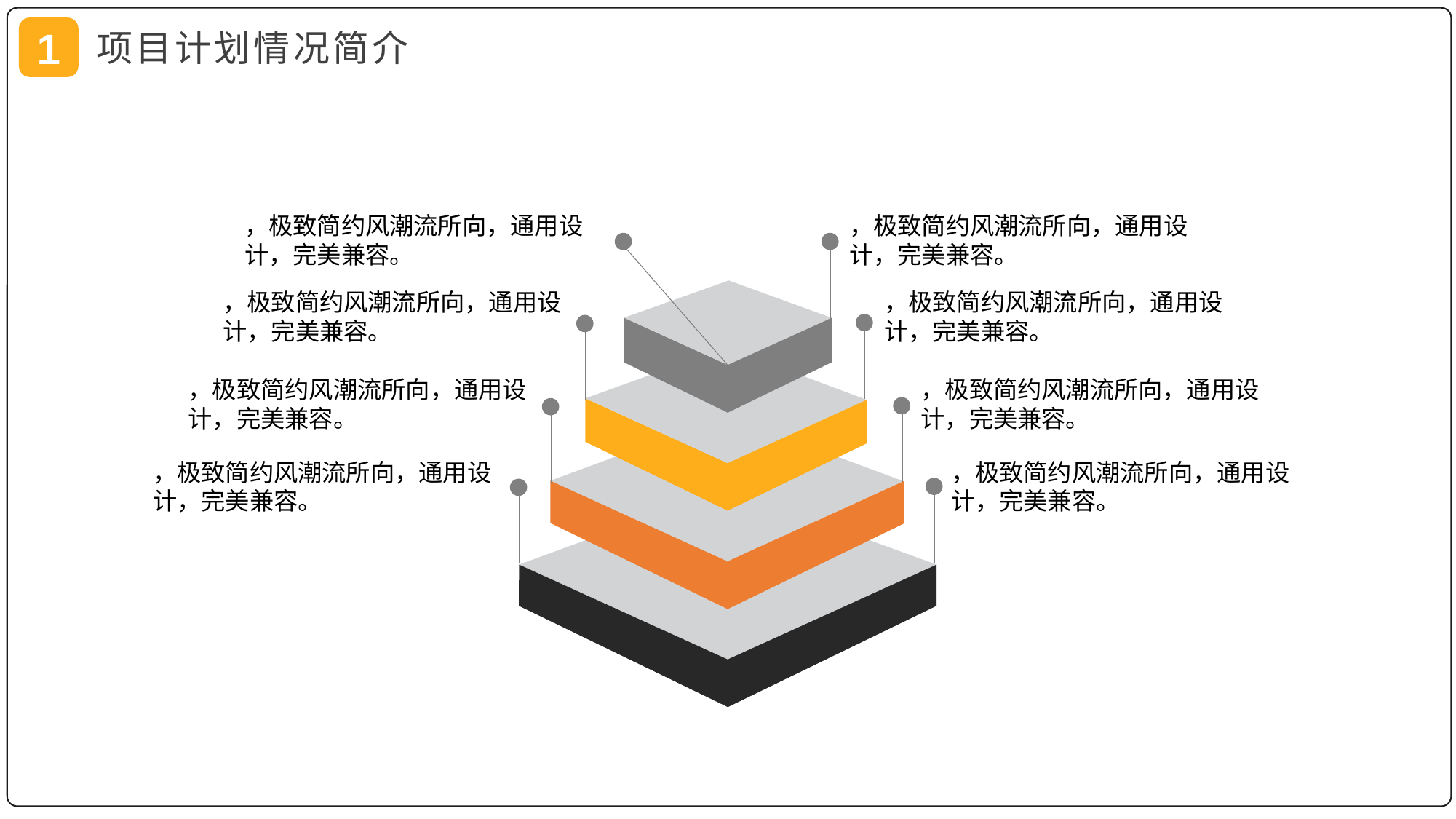

1
项目计划情况简介
，极致简约风潮流所向，通用设计，完美兼容。
，极致简约风潮流所向，通用设计，完美兼容。

，极致简约风潮流所向，通用设计，完美兼容。
，极致简约风潮流所向，通用设计，完美兼容。

，极致简约风潮流所向，通用设计，完美兼容。
，极致简约风潮流所向，通用设计，完美兼容。

，极致简约风潮流所向，通用设计，完美兼容。
，极致简约风潮流所向，通用设计，完美兼容。